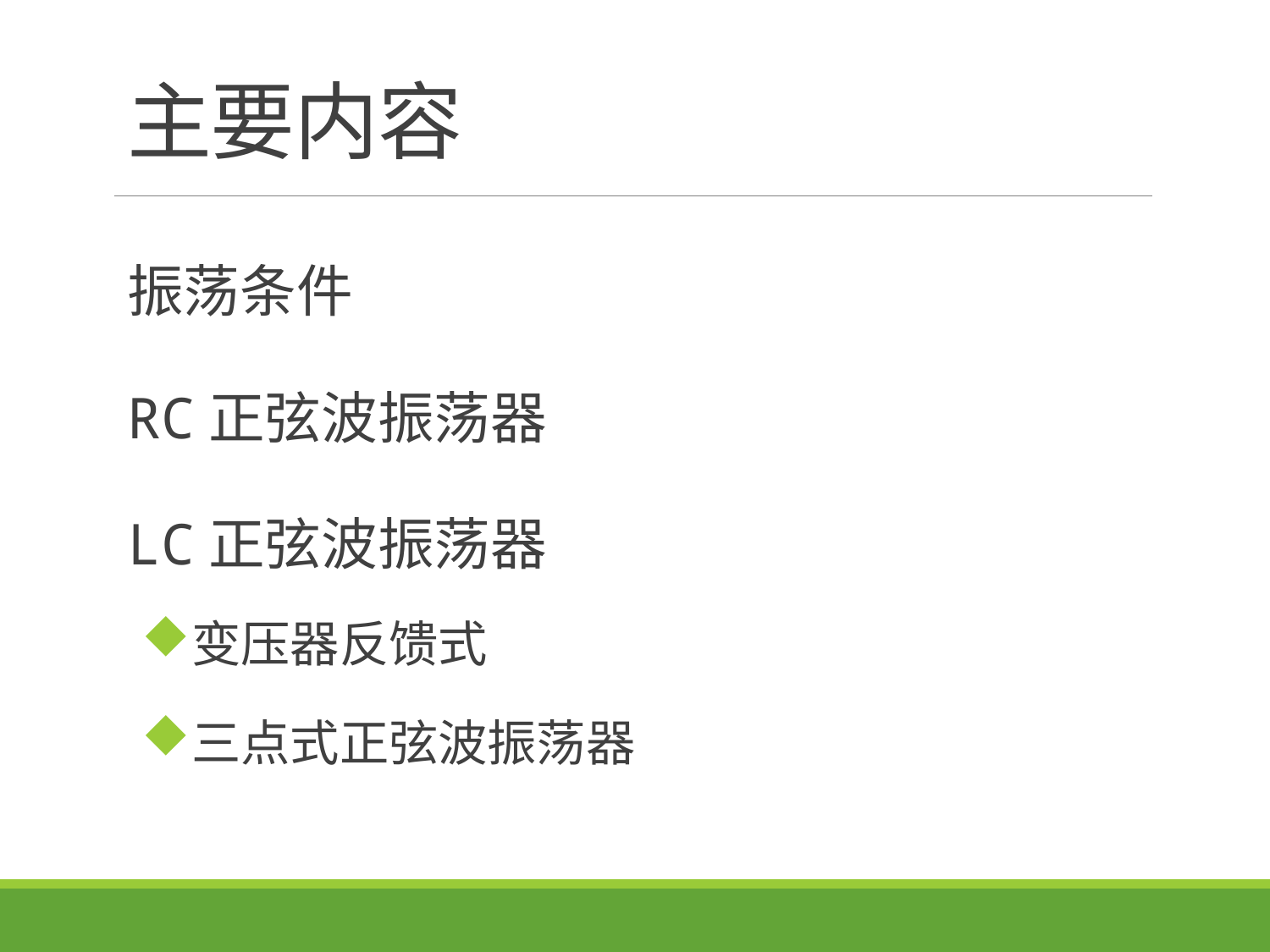

# 主要内容
振荡条件
RC正弦波振荡器
LC正弦波振荡器
变压器反馈式
三点式正弦波振荡器